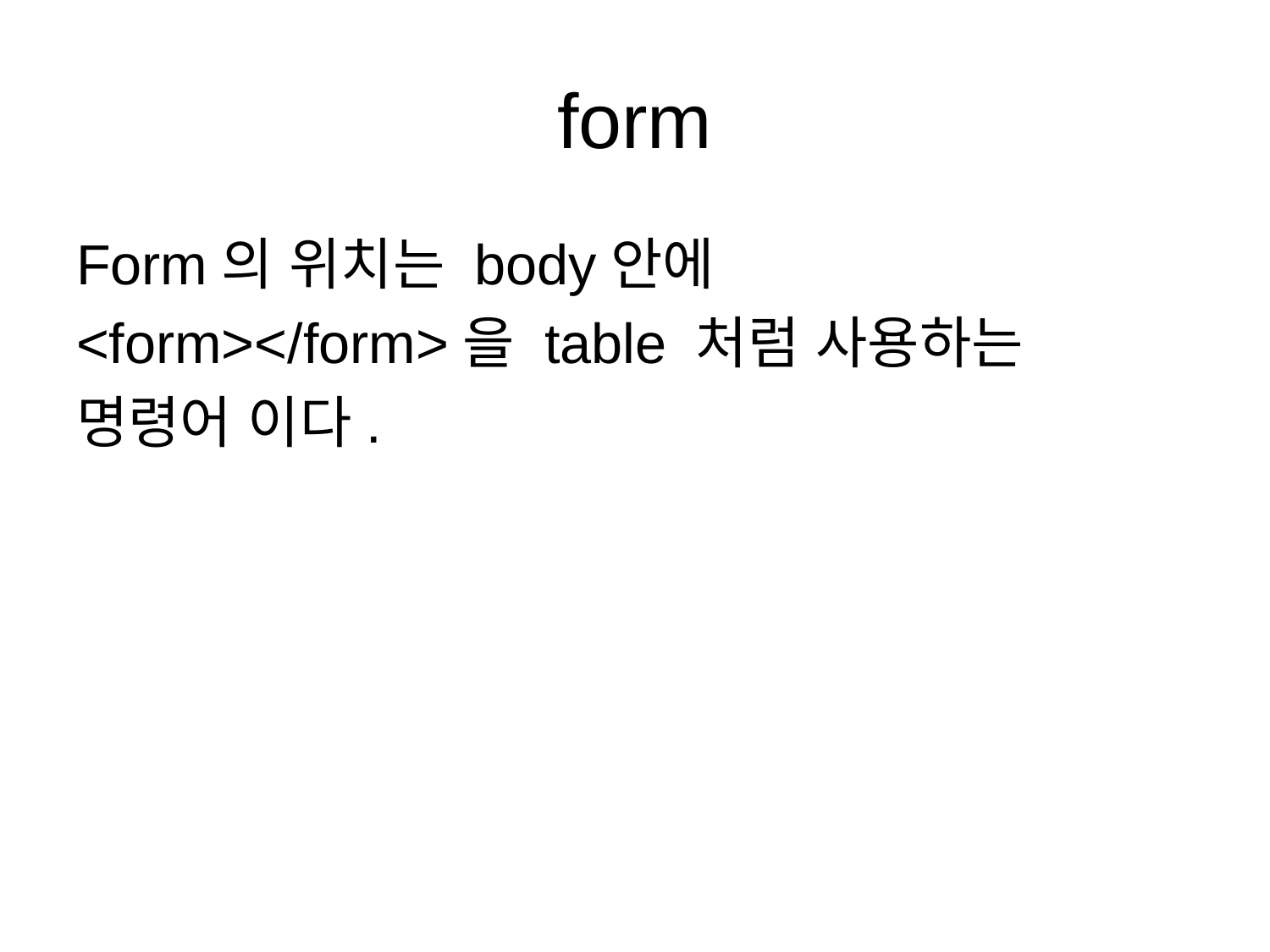

# form
Form의 위치는 body안에
<form></form>을 table 처럼 사용하는
명령어 이다.